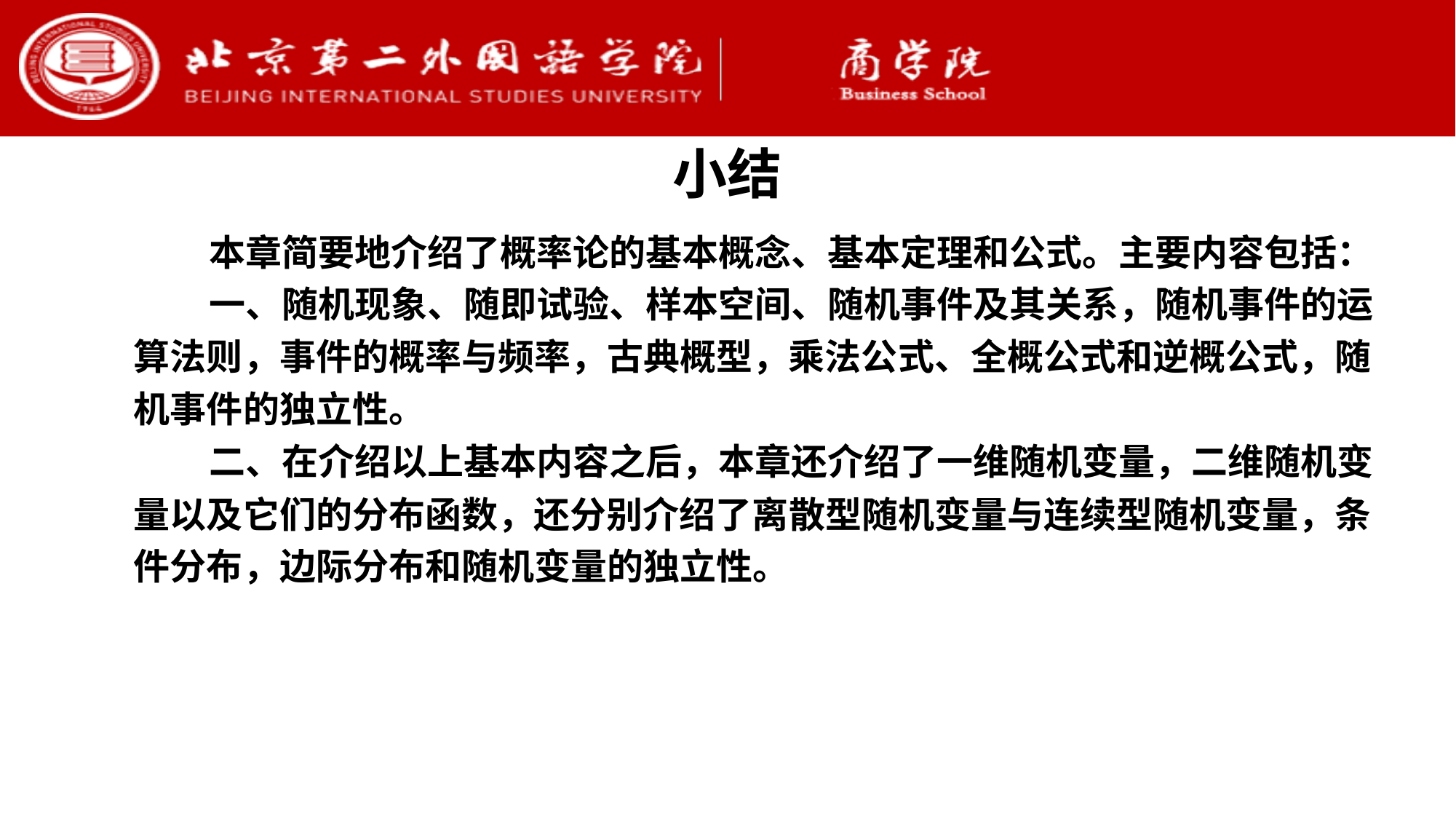

小结
本章简要地介绍了概率论的基本概念、基本定理和公式。主要内容包括：
一、随机现象、随即试验、样本空间、随机事件及其关系，随机事件的运算法则，事件的概率与频率，古典概型，乘法公式、全概公式和逆概公式，随机事件的独立性。
二、在介绍以上基本内容之后，本章还介绍了一维随机变量，二维随机变量以及它们的分布函数，还分别介绍了离散型随机变量与连续型随机变量，条件分布，边际分布和随机变量的独立性。